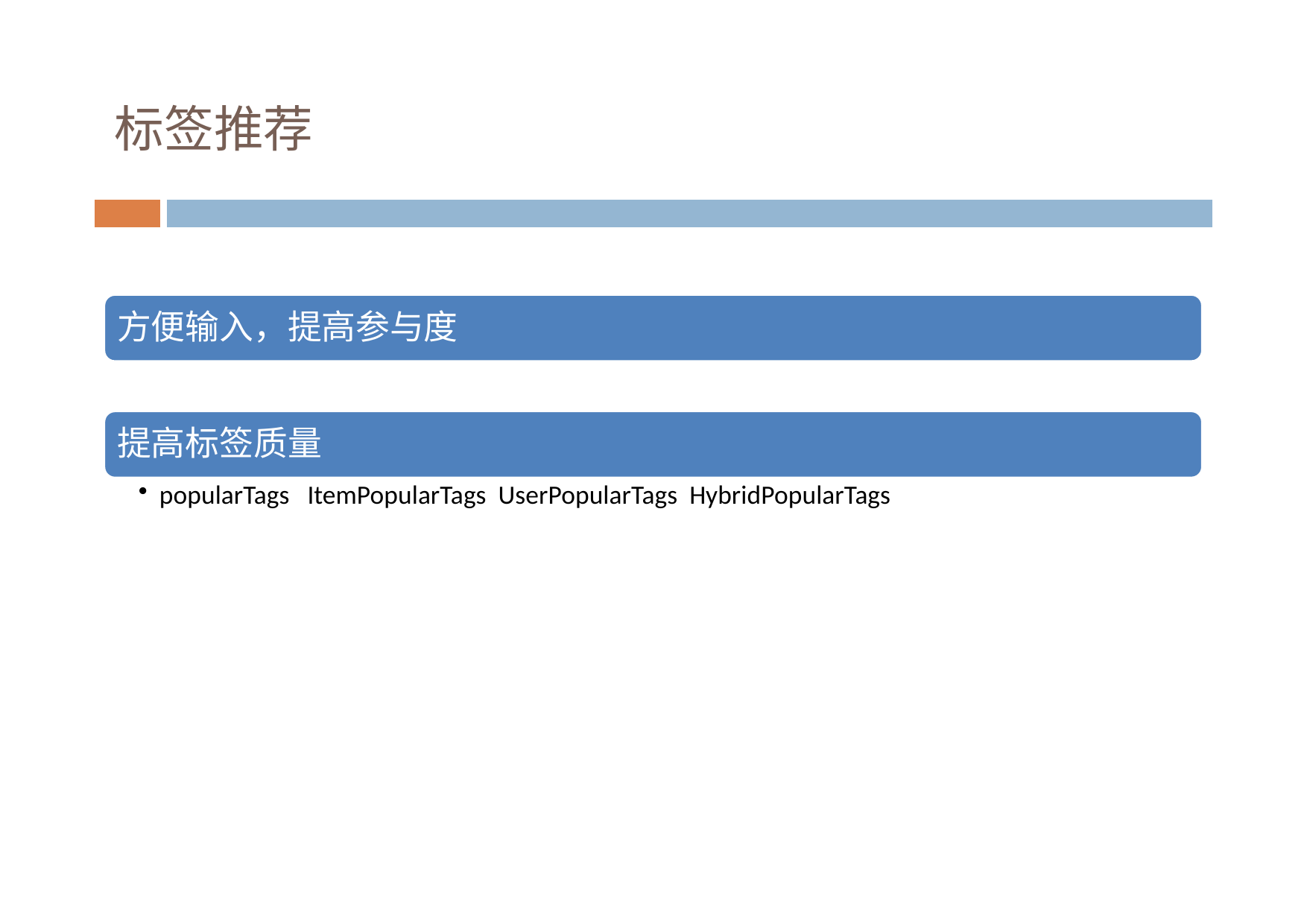

标签推荐

方便输入，提高参与度

提高标签质量
popularTags   ItemPopularTags  UserPopularTags  HybridPopularTags